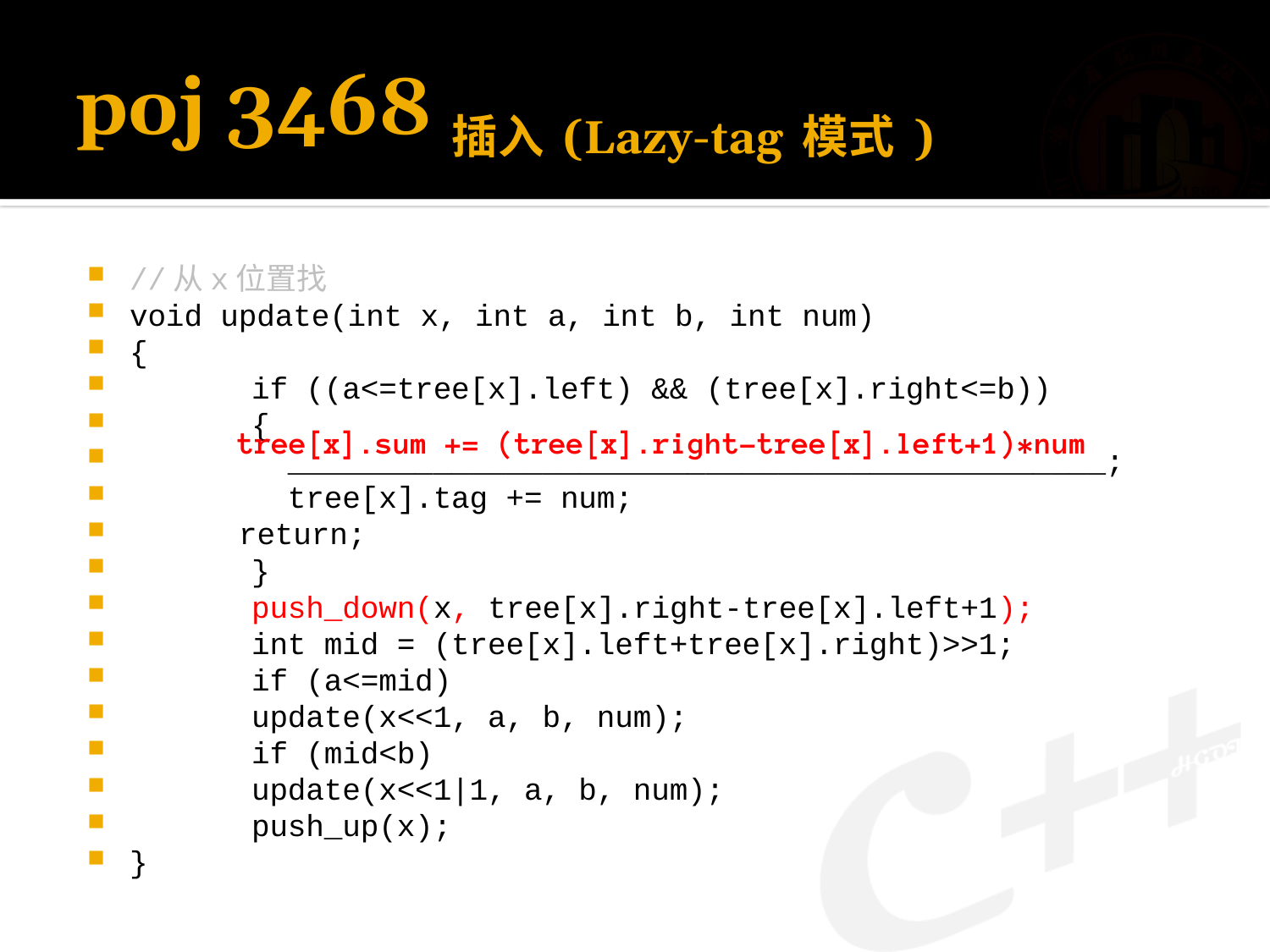

# poj 3468插入(Lazy-tag模式)
//从x位置找
void update(int x, int a, int b, int num)
{
	if ((a<=tree[x].left) && (tree[x].right<=b))
	{
	  _____________________________________________;
	  tree[x].tag += num;
      return;
	}
	push_down(x, tree[x].right-tree[x].left+1);
	int mid = (tree[x].left+tree[x].right)>>1;
	if (a<=mid)
		update(x<<1, a, b, num);
	if (mid<b)
		update(x<<1|1, a, b, num);
	push_up(x);
}
tree[x].sum += (tree[x].right-tree[x].left+1)*num